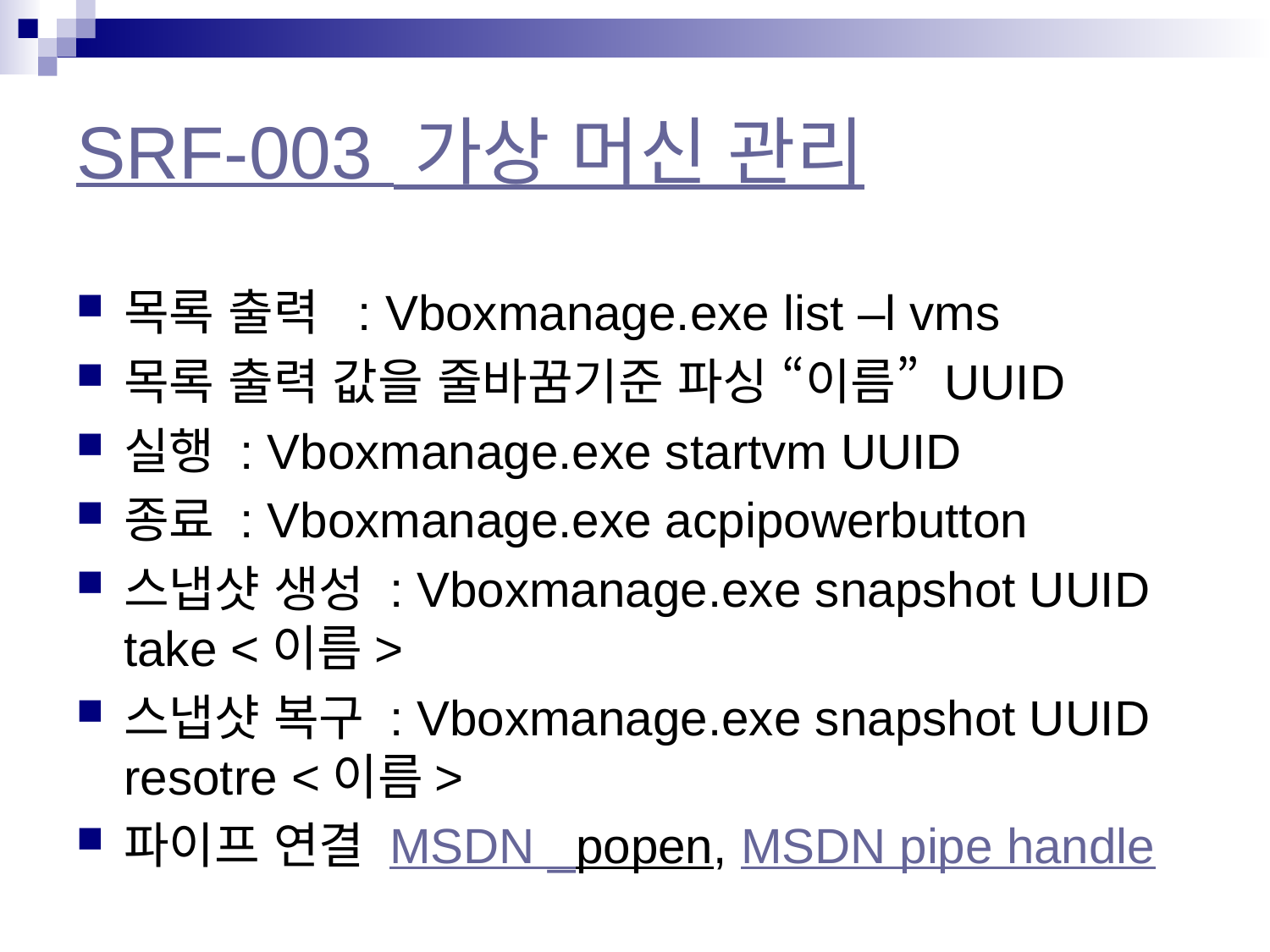

# SRF-003  가상 머신 관리
목록 출력  : Vboxmanage.exe list –l vms
목록 출력 값을 줄바꿈기준 파싱 “이름” UUID
실행 : Vboxmanage.exe startvm UUID
종료 : Vboxmanage.exe acpipowerbutton
스냅샷 생성 : Vboxmanage.exe snapshot UUID take <이름>
스냅샷 복구 : Vboxmanage.exe snapshot UUID resotre <이름>
파이프 연결 MSDN _popen, MSDN pipe handle